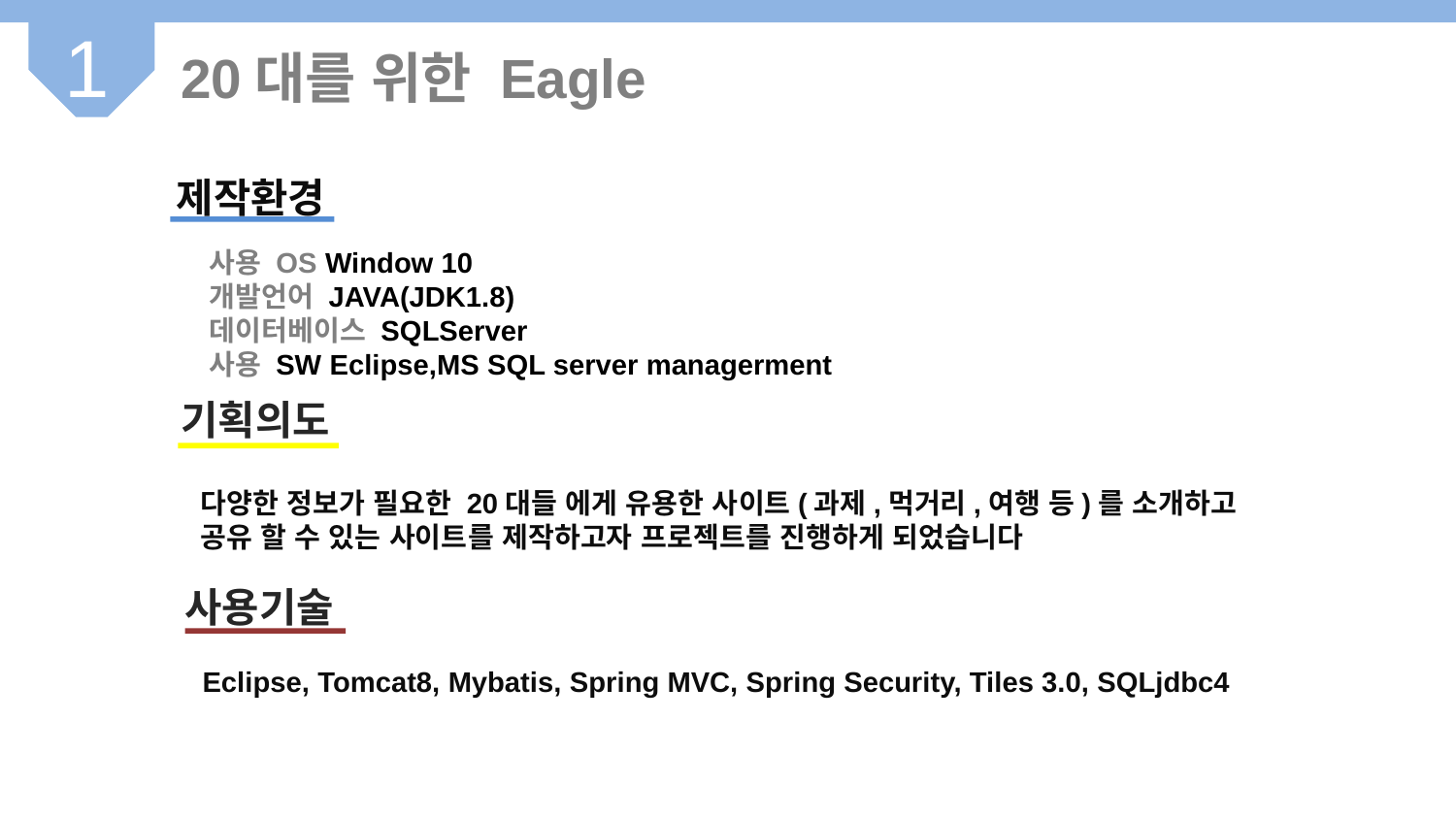

1

20대를 위한 Eagle
제작환경

사용 OS Window 10
개발언어 JAVA(JDK1.8)
데이터베이스 SQLServer
사용 SW Eclipse,MS SQL server managerment
기획의도

다양한 정보가 필요한 20대들 에게 유용한 사이트(과제,먹거리,여행 등)를 소개하고
공유 할 수 있는 사이트를 제작하고자 프로젝트를 진행하게 되었습니다
사용기술

Eclipse, Tomcat8, Mybatis, Spring MVC, Spring Security, Tiles 3.0, SQLjdbc4
HTTP://KACI02.BLOG.ME/